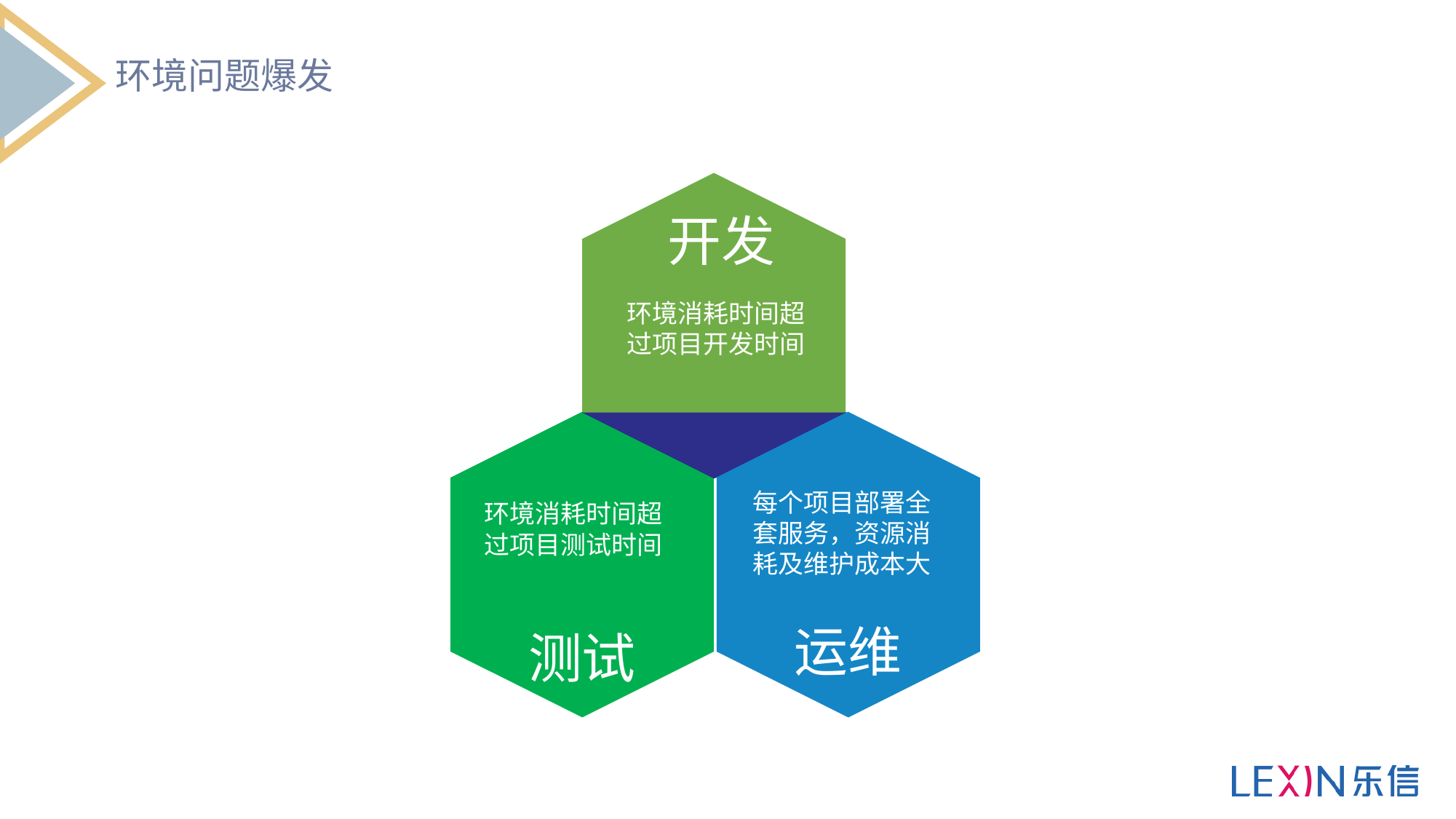

环境问题爆发

开发
环境消耗时间超过项目开发时间

每个项目部署全套服务，资源消耗及维护成本大
环境消耗时间超过项目测试时间
运维
测试